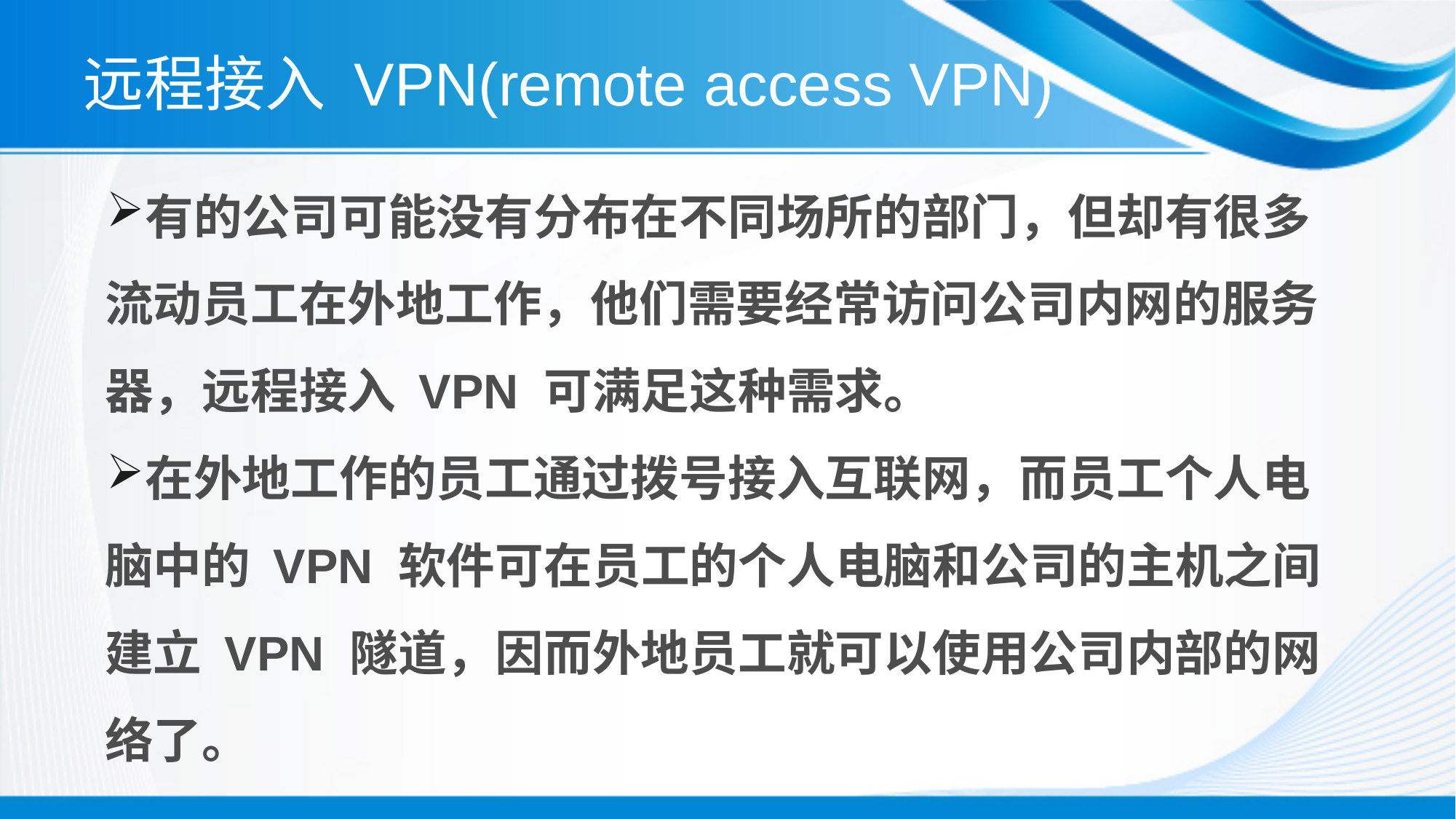

# 远程接入 VPN(remote access VPN)
有的公司可能没有分布在不同场所的部门，但却有很多流动员工在外地工作，他们需要经常访问公司内网的服务器，远程接入 VPN 可满足这种需求。
在外地工作的员工通过拨号接入互联网，而员工个人电脑中的 VPN 软件可在员工的个人电脑和公司的主机之间建立 VPN 隧道，因而外地员工就可以使用公司内部的网络了。